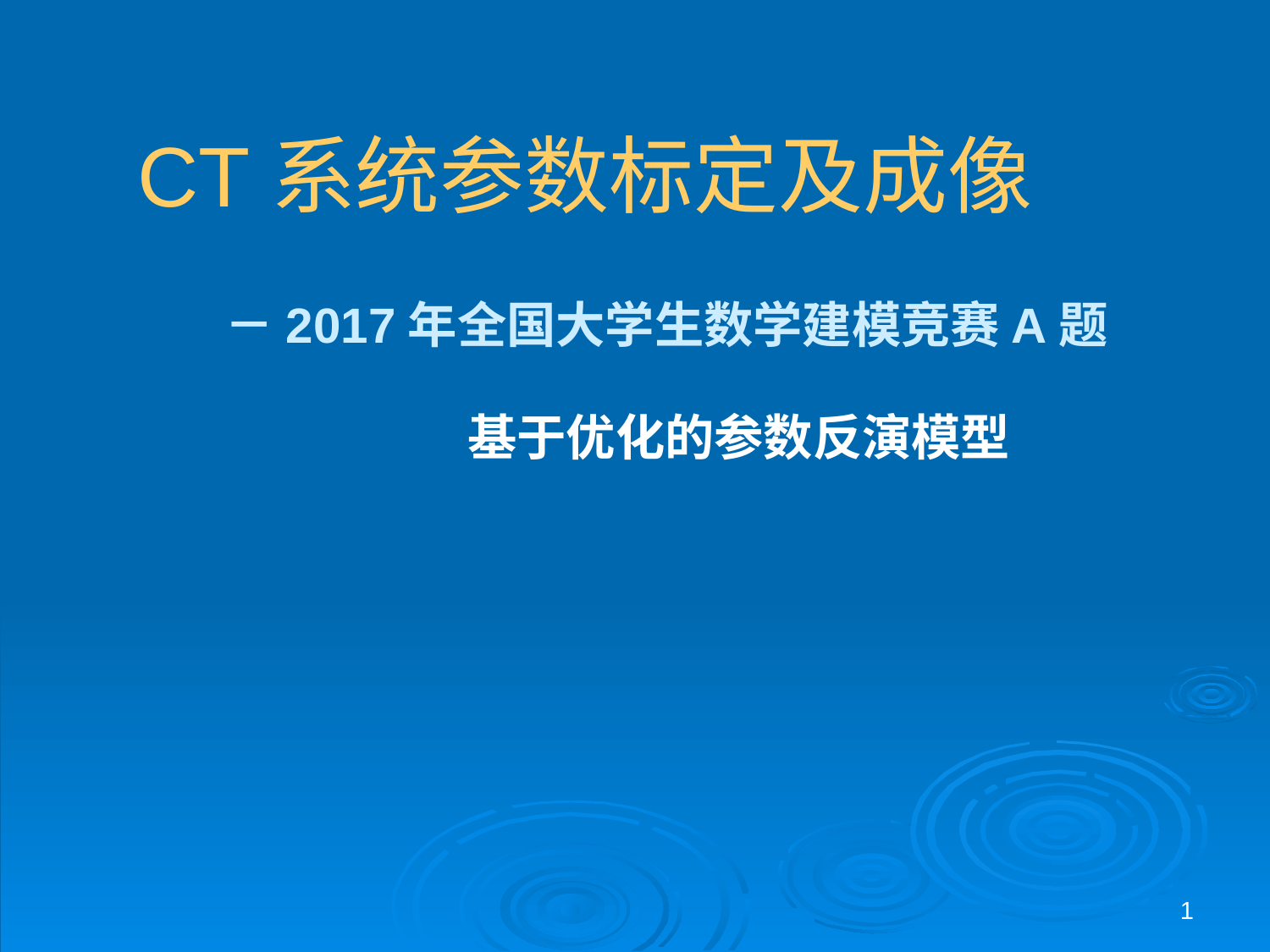

CT系统参数标定及成像
# －2017年全国大学生数学建模竞赛A题
基于优化的参数反演模型
1